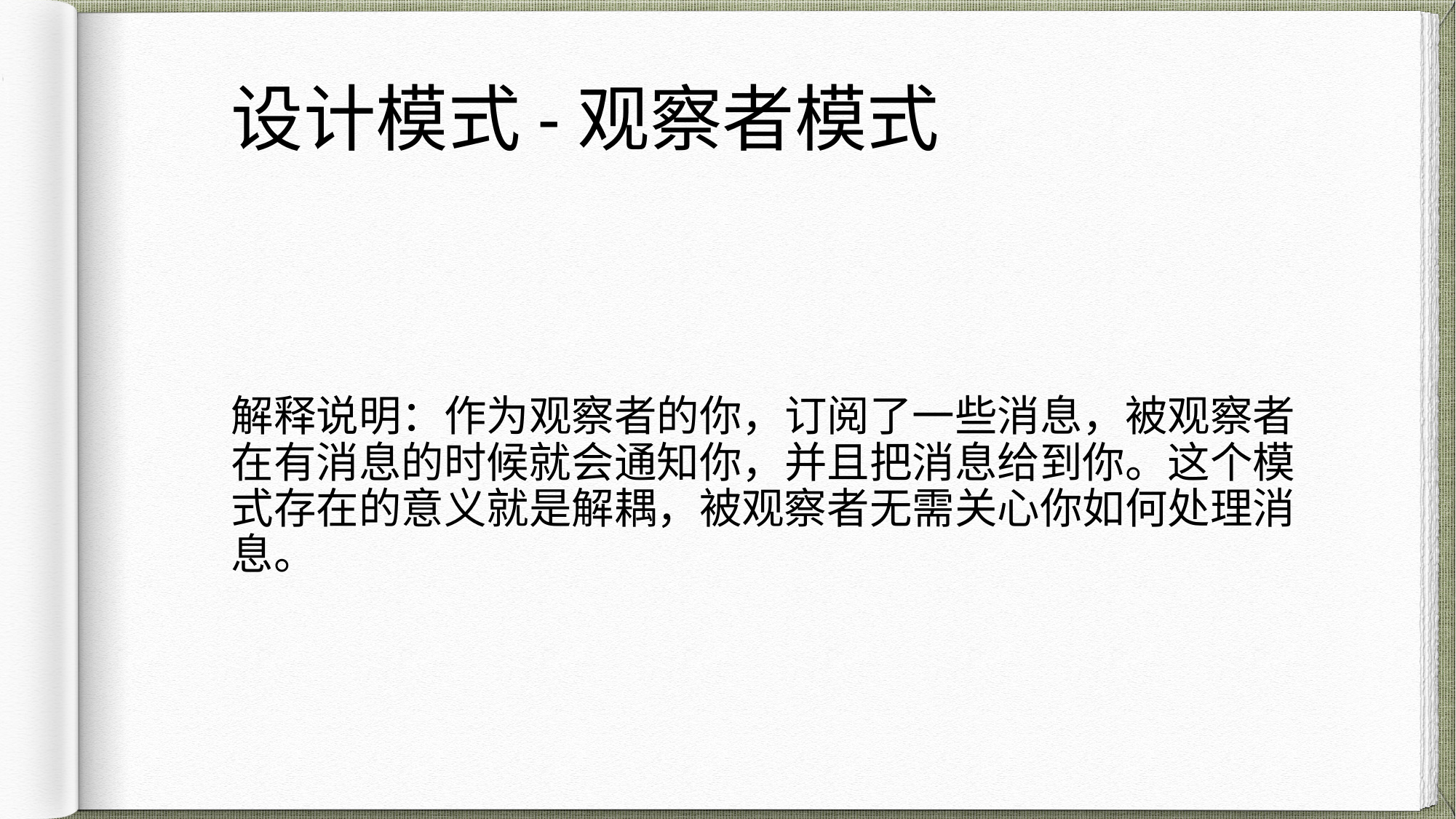

# 设计模式-观察者模式
解释说明：作为观察者的你，订阅了一些消息，被观察者在有消息的时候就会通知你，并且把消息给到你。这个模式存在的意义就是解耦，被观察者无需关心你如何处理消息。